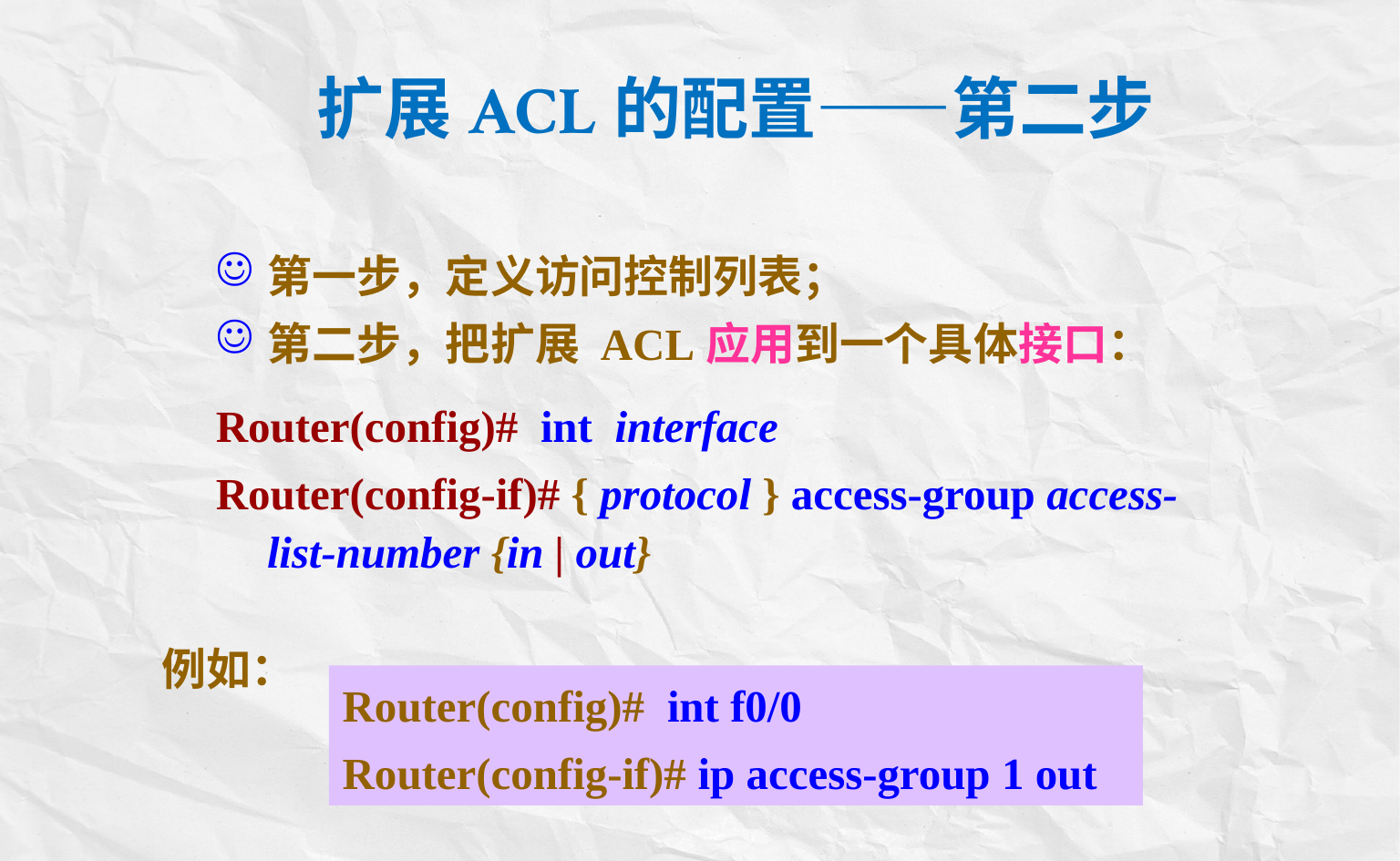

扩展ACL的配置——第二步
第一步，定义访问控制列表；
第二步，把扩展 ACL应用到一个具体接口：
Router(config)#  int  interface
Router(config-if)# { protocol } access-group access-list-number {in | out}
例如：
Router(config)#  int f0/0
Router(config-if)# ip access-group 1 out

34